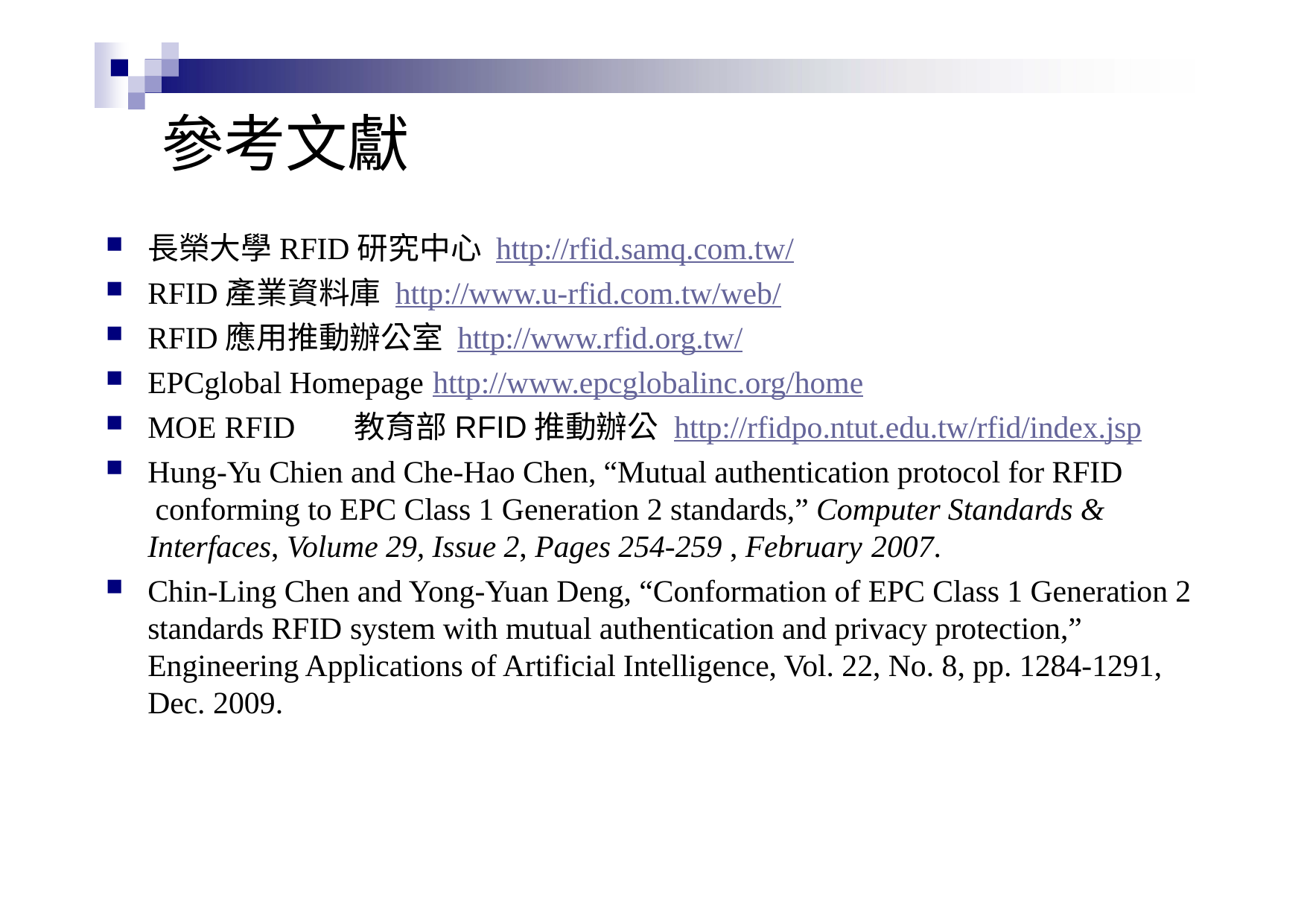

# 參考文獻
長榮大學RFID研究中心 http://rfid.samq.com.tw/
RFID產業資料庫 http://www.u-rfid.com.tw/web/
RFID應用推動辦公室 http://www.rfid.org.tw/
EPCglobal Homepage http://www.epcglobalinc.org/home
MOE RFID	教育部RFID推動辦公 http://rfidpo.ntut.edu.tw/rfid/index.jsp
Hung-Yu Chien and Che-Hao Chen, “Mutual authentication protocol for RFID  conforming to EPC Class 1 Generation 2 standards,” Computer Standards &  Interfaces, Volume 29, Issue 2, Pages 254-259 , February 2007.
Chin-Ling Chen and Yong-Yuan Deng, “Conformation of EPC Class 1 Generation 2  standards RFID system with mutual authentication and privacy protection,”  Engineering Applications of Artificial Intelligence, Vol. 22, No. 8, pp. 1284-1291,  Dec. 2009.